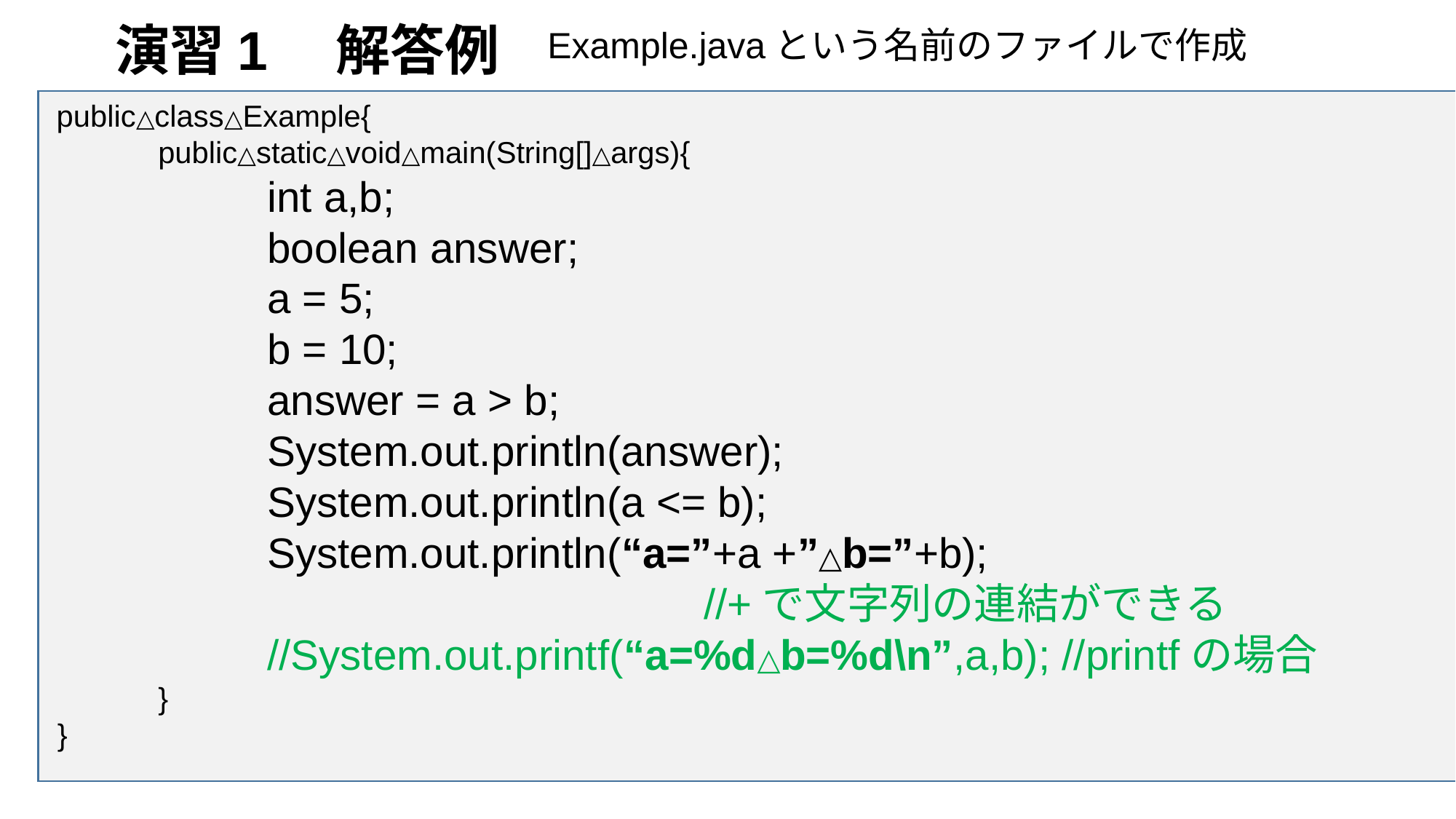

# 演習1　解答例
Example.javaという名前のファイルで作成
 public△class△Example{
 	public△static△void△main(String[]△args){
		int a,b;
		boolean answer;
		a = 5;
		b = 10;
		answer = a > b;
		System.out.println(answer);
		System.out.println(a <= b);
		System.out.println(“a=”+a +”△b=”+b);
						//+で文字列の連結ができる
		//System.out.printf(“a=%d△b=%d\n”,a,b); //printfの場合
	}
 }